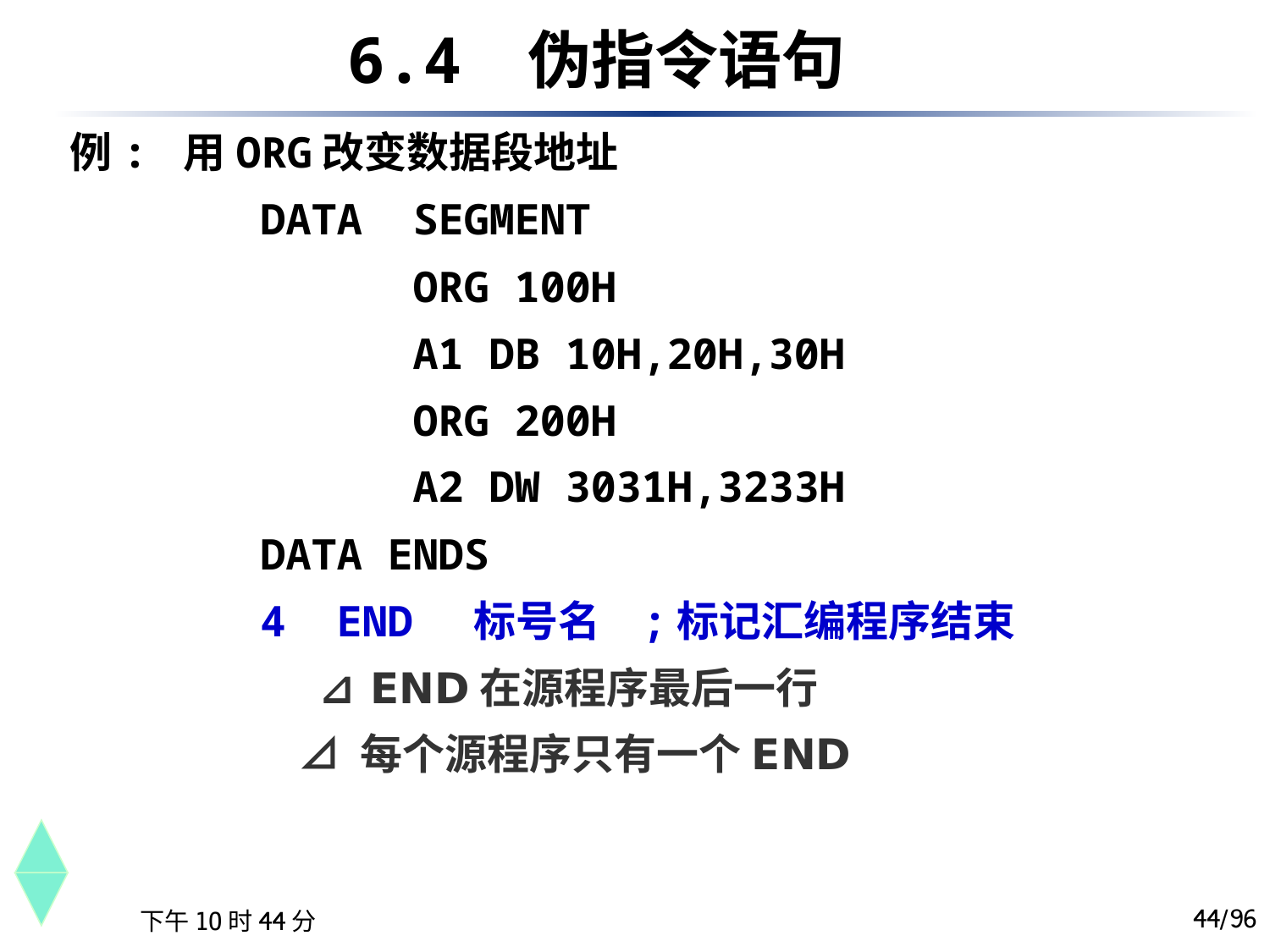

6.4	 伪指令语句
例: 用ORG改变数据段地址
DATA  SEGMENT
      ORG 100H
      A1 DB 10H,20H,30H
      ORG 200H
      A2 DW 3031H,3233H
DATA ENDS
4  END  标号名	;标记汇编程序结束
    ⊿ END在源程序最后一行
    ⊿ 每个源程序只有一个END
44/96
下午10时44分